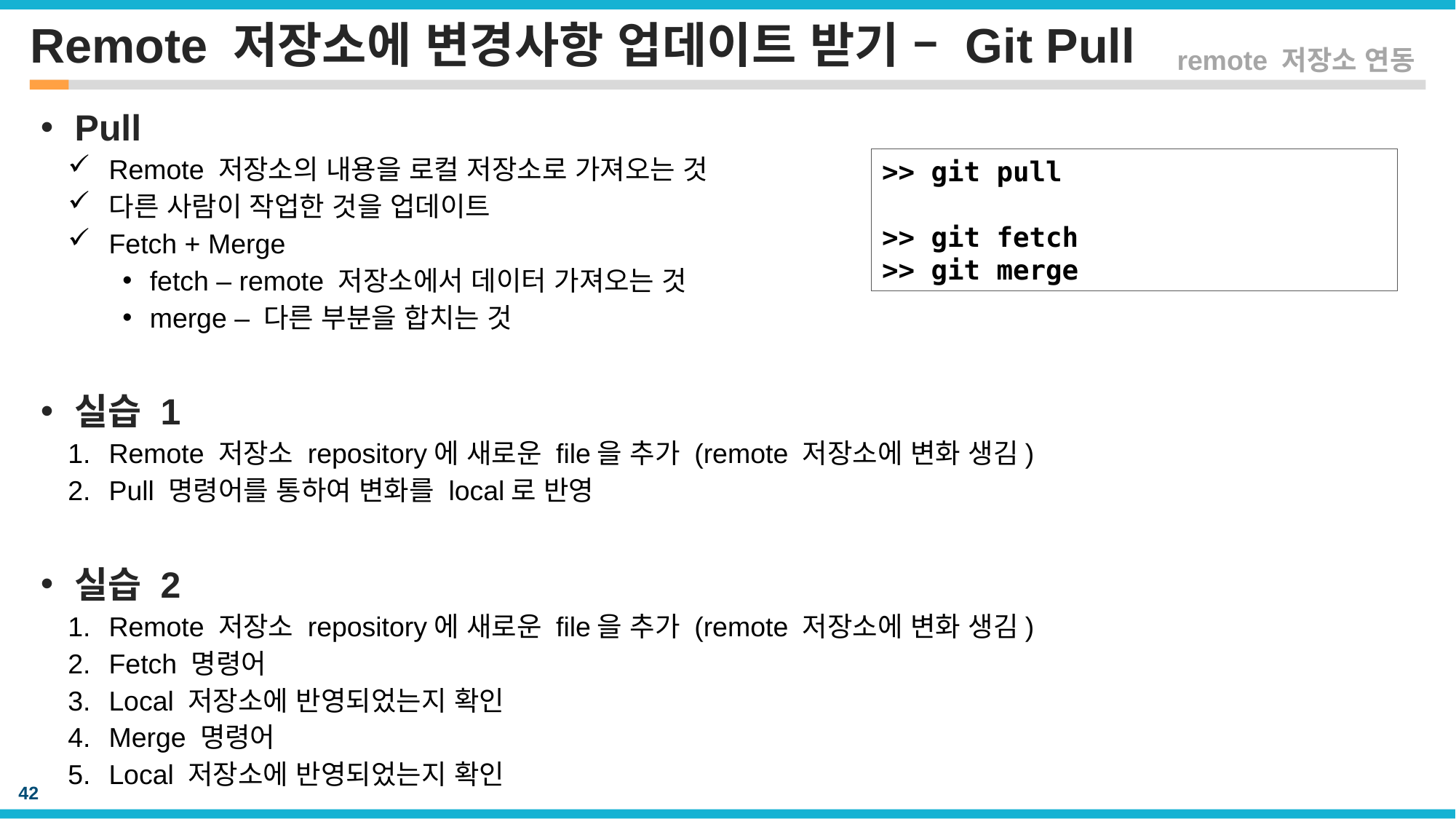

# Remote 저장소에 변경사항 업데이트 받기 – Git Pull
remote 저장소 연동
Pull
Remote 저장소의 내용을 로컬 저장소로 가져오는 것
다른 사람이 작업한 것을 업데이트
Fetch + Merge
fetch – remote 저장소에서 데이터 가져오는 것
merge – 다른 부분을 합치는 것

실습 1
Remote 저장소 repository에 새로운 file을 추가 (remote 저장소에 변화 생김)
Pull 명령어를 통하여 변화를 local로 반영

실습 2
Remote 저장소 repository에 새로운 file을 추가 (remote 저장소에 변화 생김)
Fetch 명령어
Local 저장소에 반영되었는지 확인
Merge 명령어
Local 저장소에 반영되었는지 확인

>> git pull

>> git fetch
>> git merge